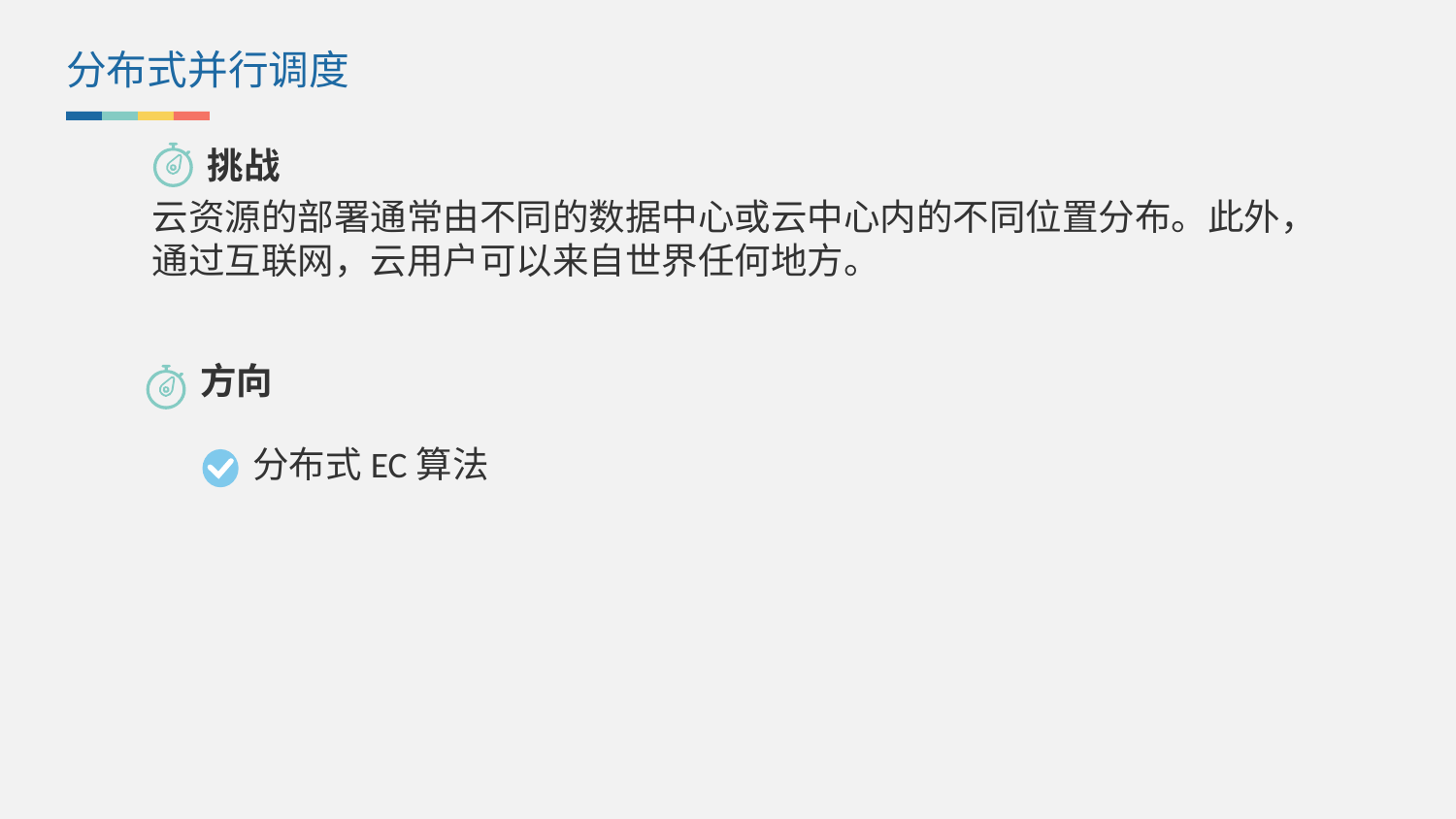

分布式并行调度

挑战

云资源的部署通常由不同的数据中心或云中心内的不同位置分布。此外，通过互联网，云用户可以来自世界任何地方。
方向

分布式EC算法